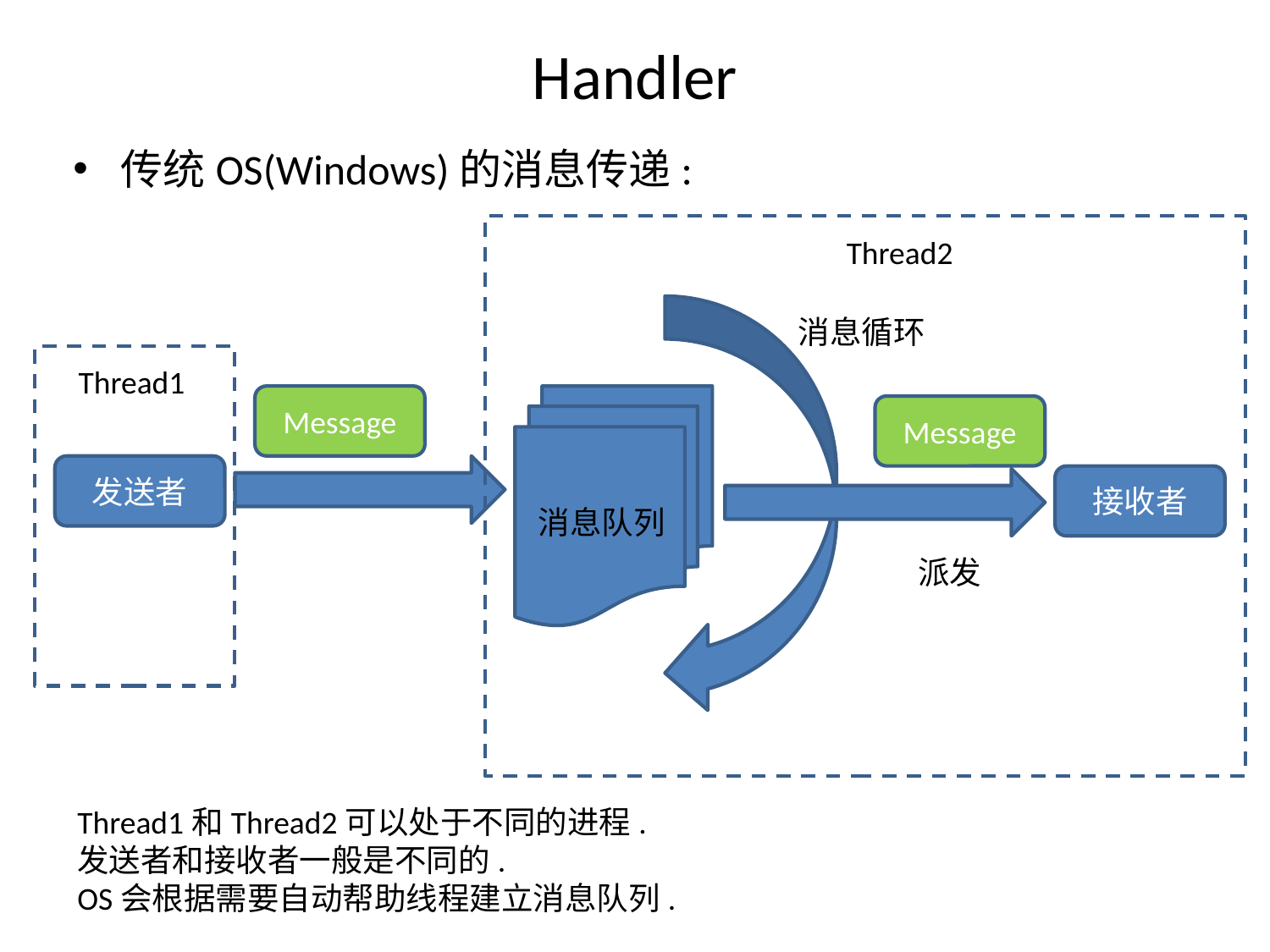

# Handler
传统OS(Windows)的消息传递:

Thread2

消息循环

Thread1
Message

Message
发送者

接收者

消息队列
派发
Thread1和Thread2可以处于不同的进程.
发送者和接收者一般是不同的.
OS会根据需要自动帮助线程建立消息队列.